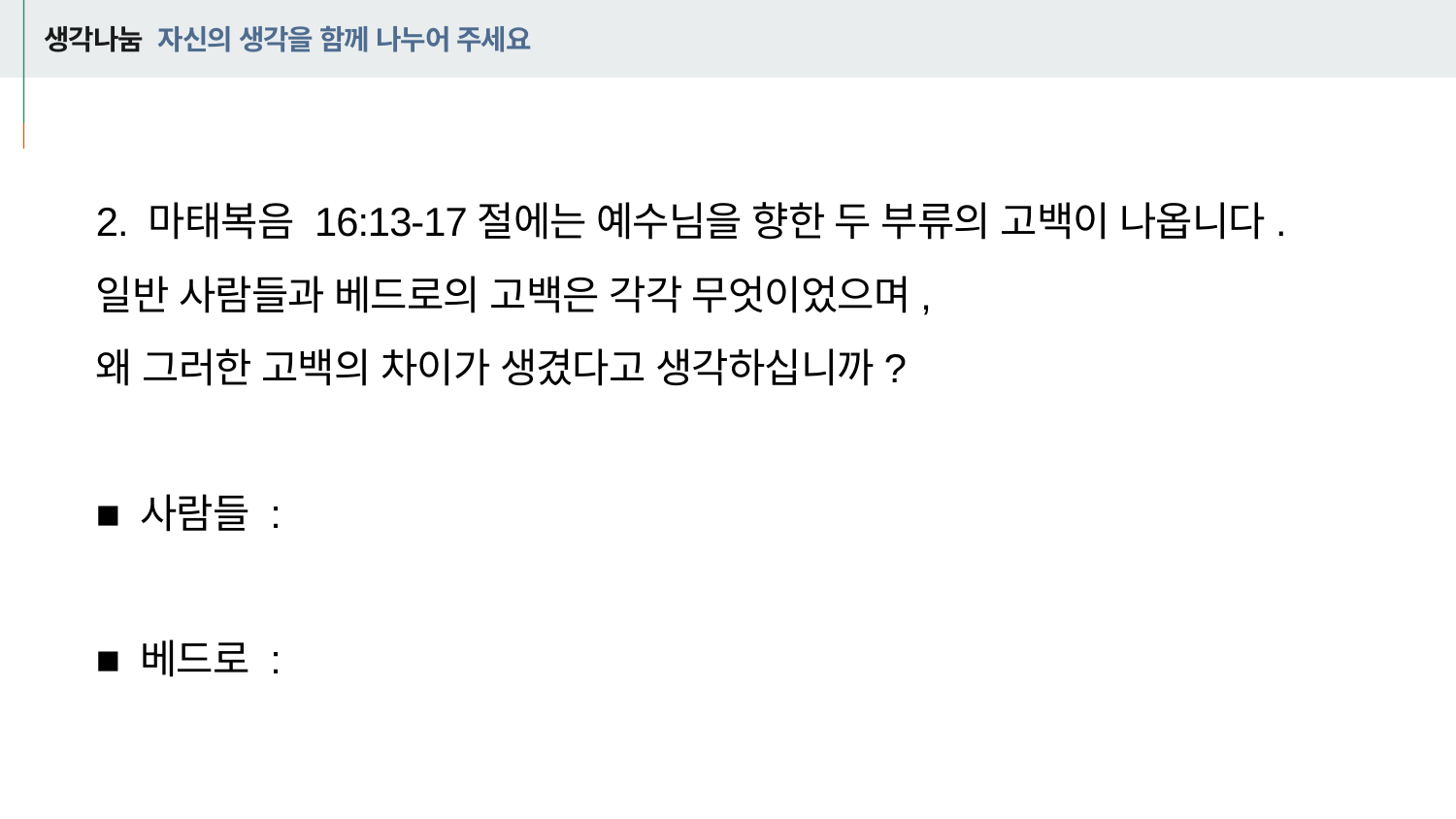

# 생각나눔  자신의 생각을 함께 나누어 주세요
2. 마태복음 16:13-17절에는 예수님을 향한 두 부류의 고백이 나옵니다.
일반 사람들과 베드로의 고백은 각각 무엇이었으며,
왜 그러한 고백의 차이가 생겼다고 생각하십니까?

■ 사람들 :

■ 베드로 :